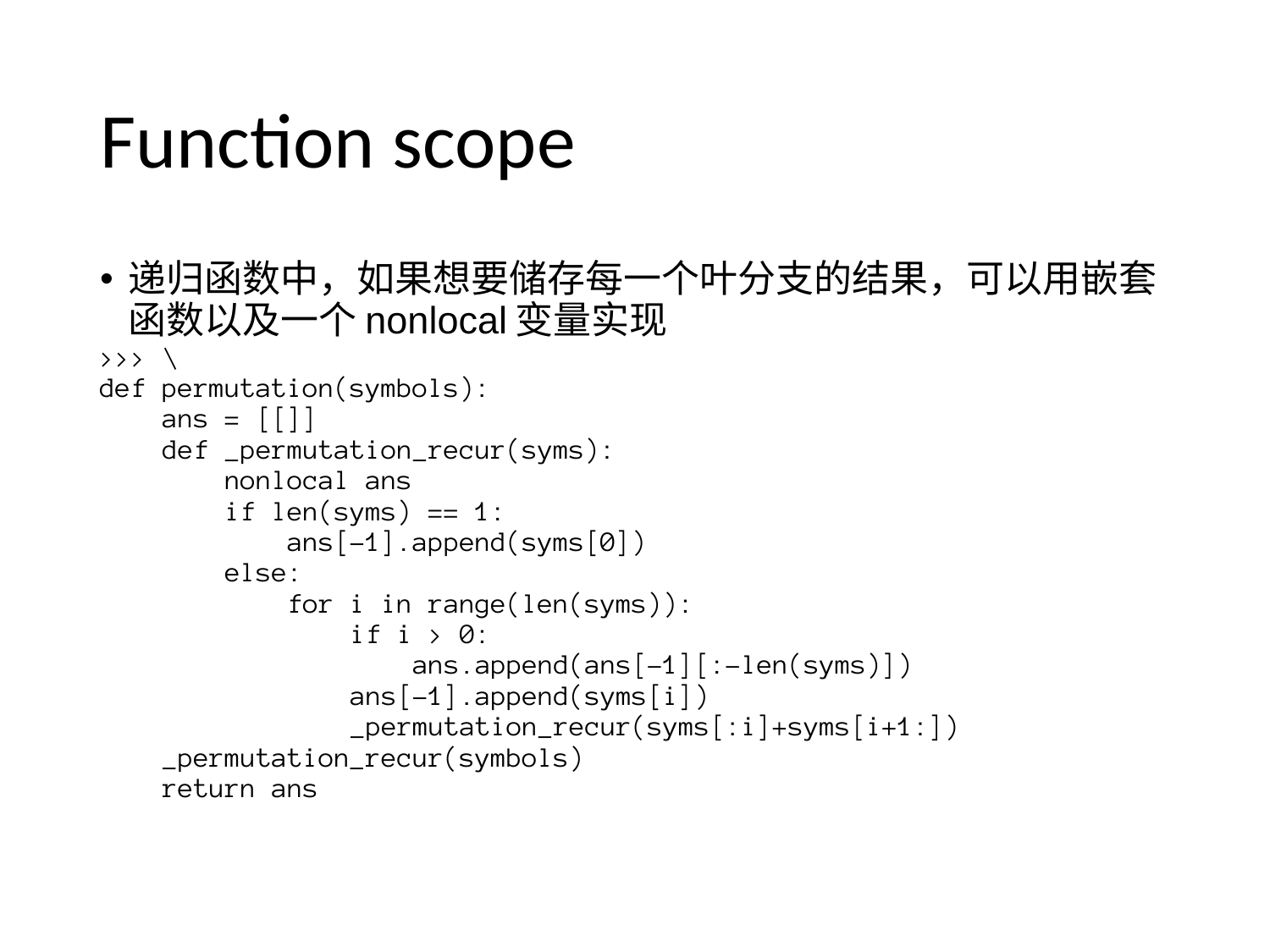

# Function scope
递归函数中，如果想要储存每一个叶分支的结果，可以用嵌套函数以及一个nonlocal变量实现
>>> \
def permutation(symbols):
    ans = [[]]
    def _permutation_recur(syms):
        nonlocal ans
        if len(syms) == 1:
            ans[-1].append(syms[0])
        else:
            for i in range(len(syms)):
                if i > 0:
                    ans.append(ans[-1][:-len(syms)])
                ans[-1].append(syms[i])
                _permutation_recur(syms[:i]+syms[i+1:])
    _permutation_recur(symbols)
    return ans